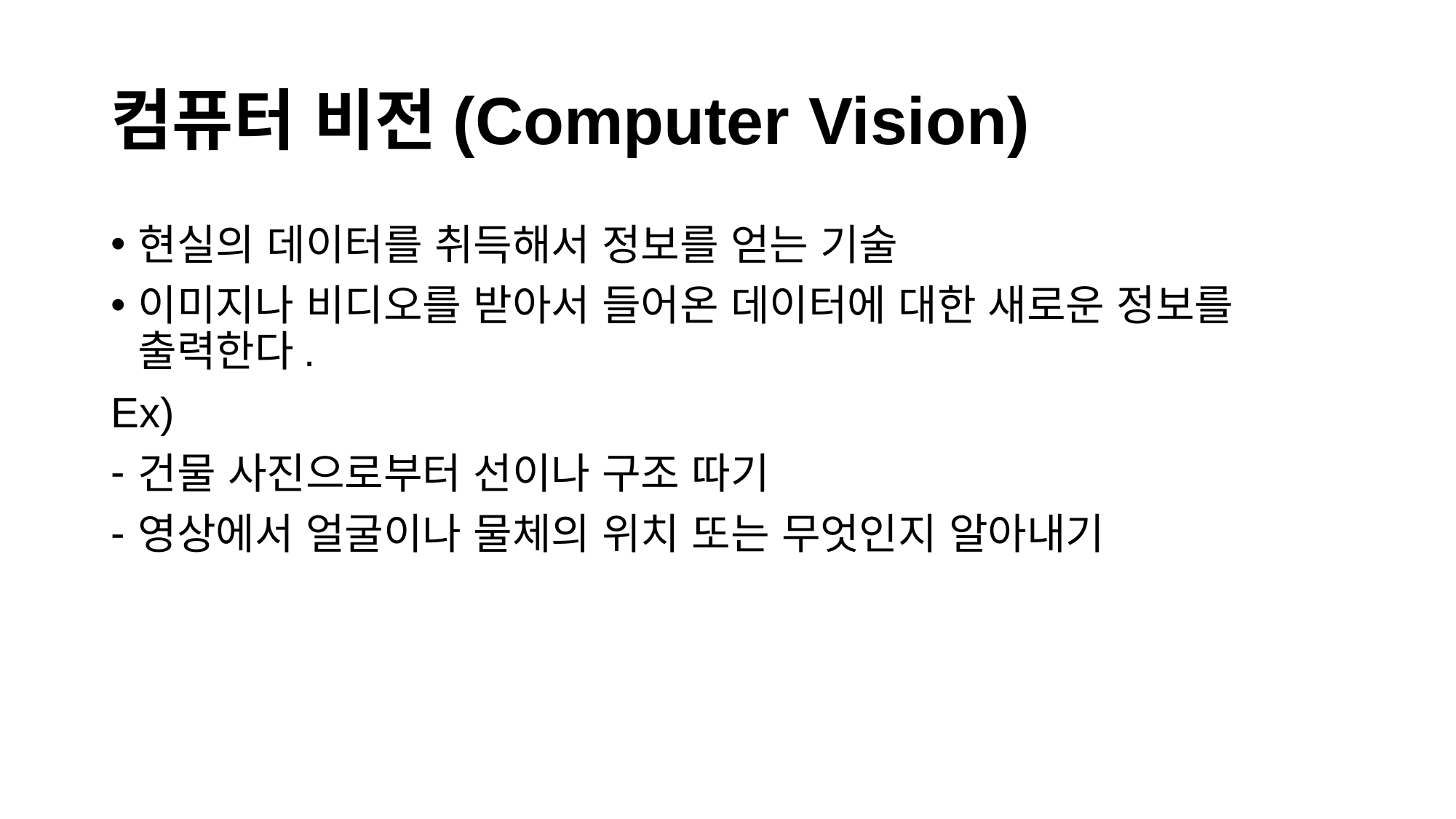

# 컴퓨터 비전(Computer Vision)
현실의 데이터를 취득해서 정보를 얻는 기술
이미지나 비디오를 받아서 들어온 데이터에 대한 새로운 정보를 출력한다.
Ex)
건물 사진으로부터 선이나 구조 따기
영상에서 얼굴이나 물체의 위치 또는 무엇인지 알아내기